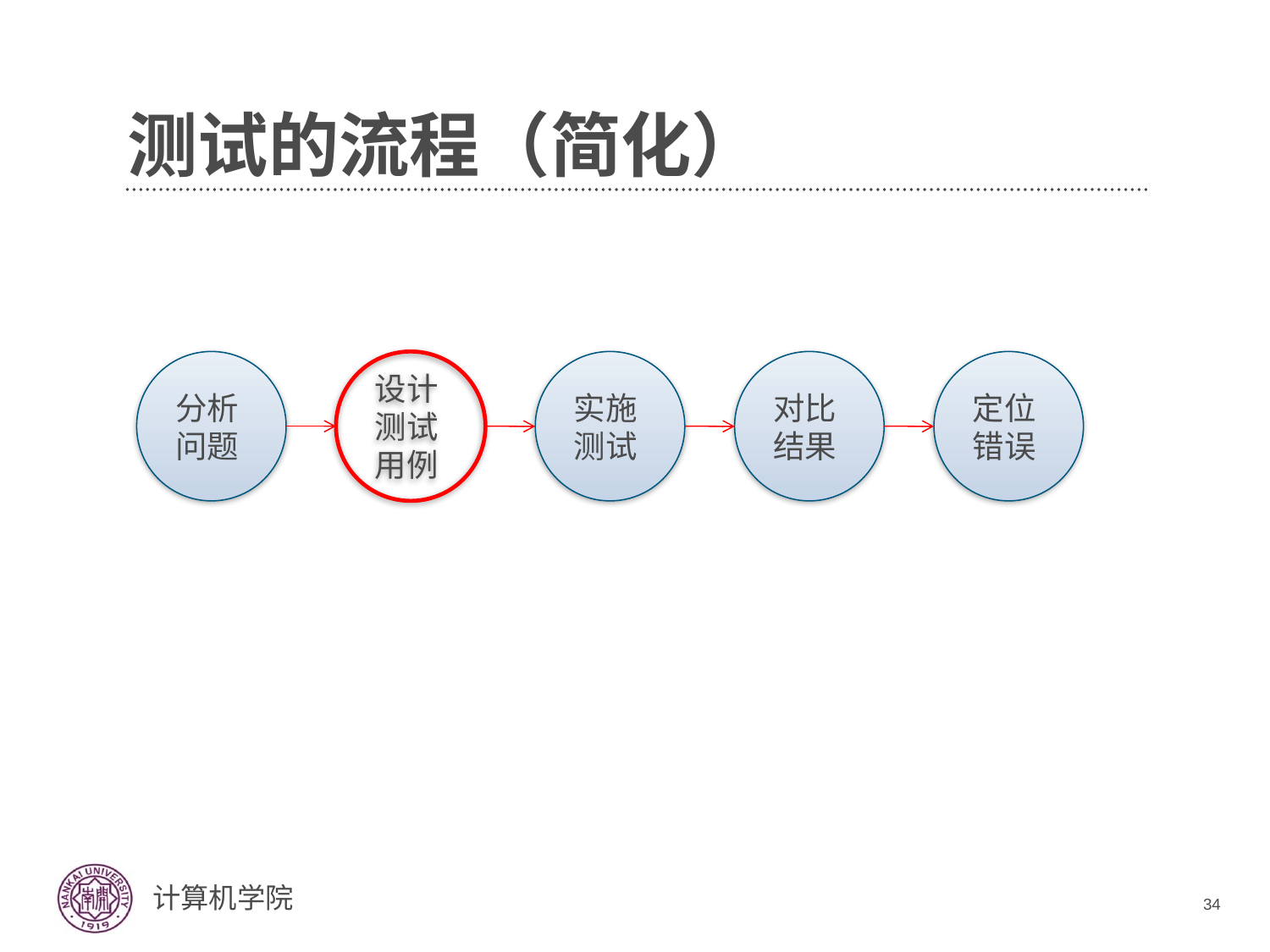

# 测试的流程（简化）
分析问题
设计测试用例
实施测试
对比结果
定位错误
34